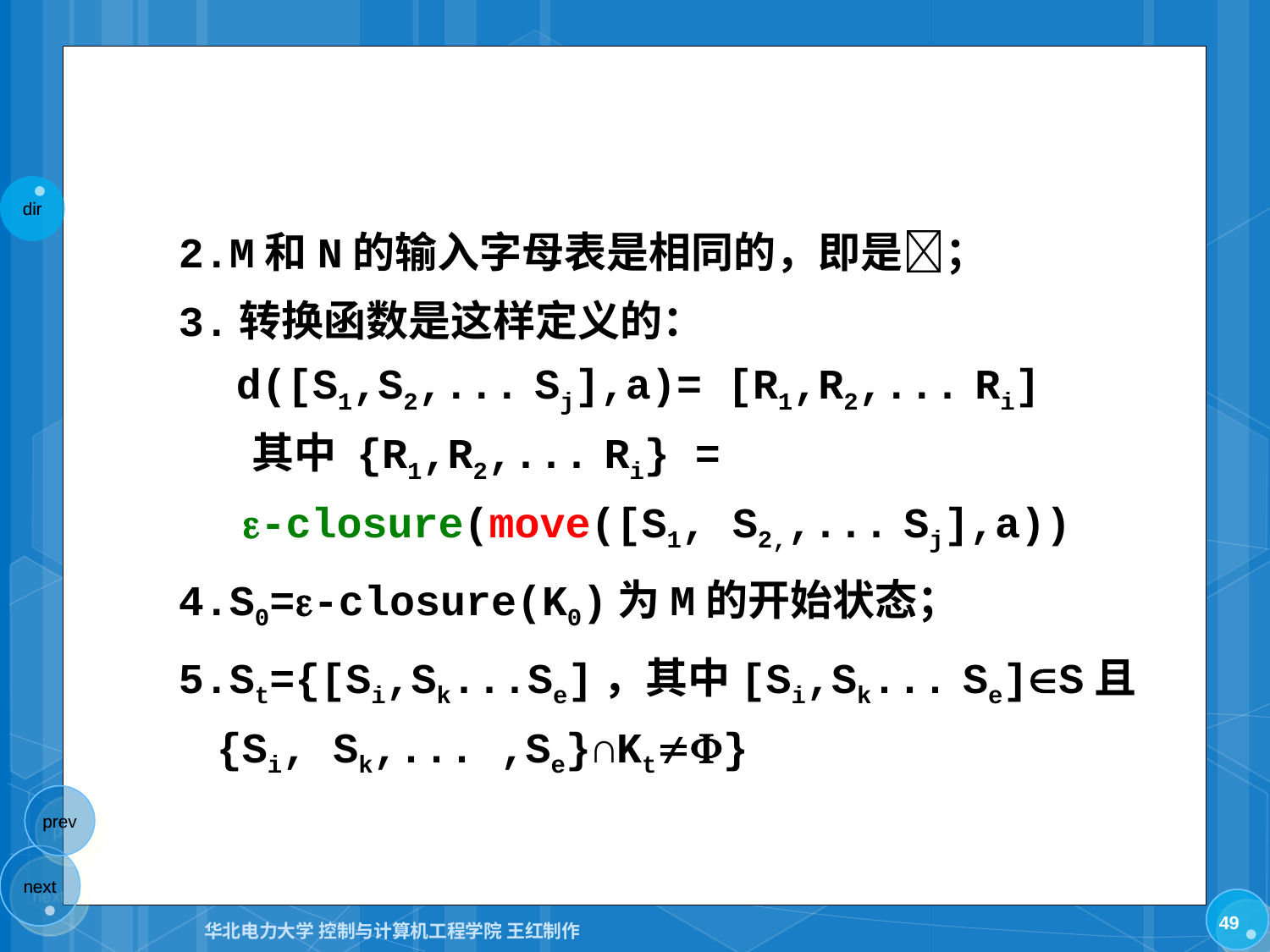

#
2.M和N的输入字母表是相同的，即是∑；
3.转换函数是这样定义的：
 d([S1,S2,... Sj],a)= [R1,R2,... Ri]
 其中 {R1,R2,... Ri} =
 ε-closure(move([S1, S2,,... Sj],a))
4.S0=ε-closure(K0)为M的开始状态；
5.St={[Si,Sk...Se]，其中[Si,Sk... Se]∈S且{Si, Sk,... ,Se}∩Kt≠Φ}
49
华北电力大学 控制与计算机工程学院 王红制作